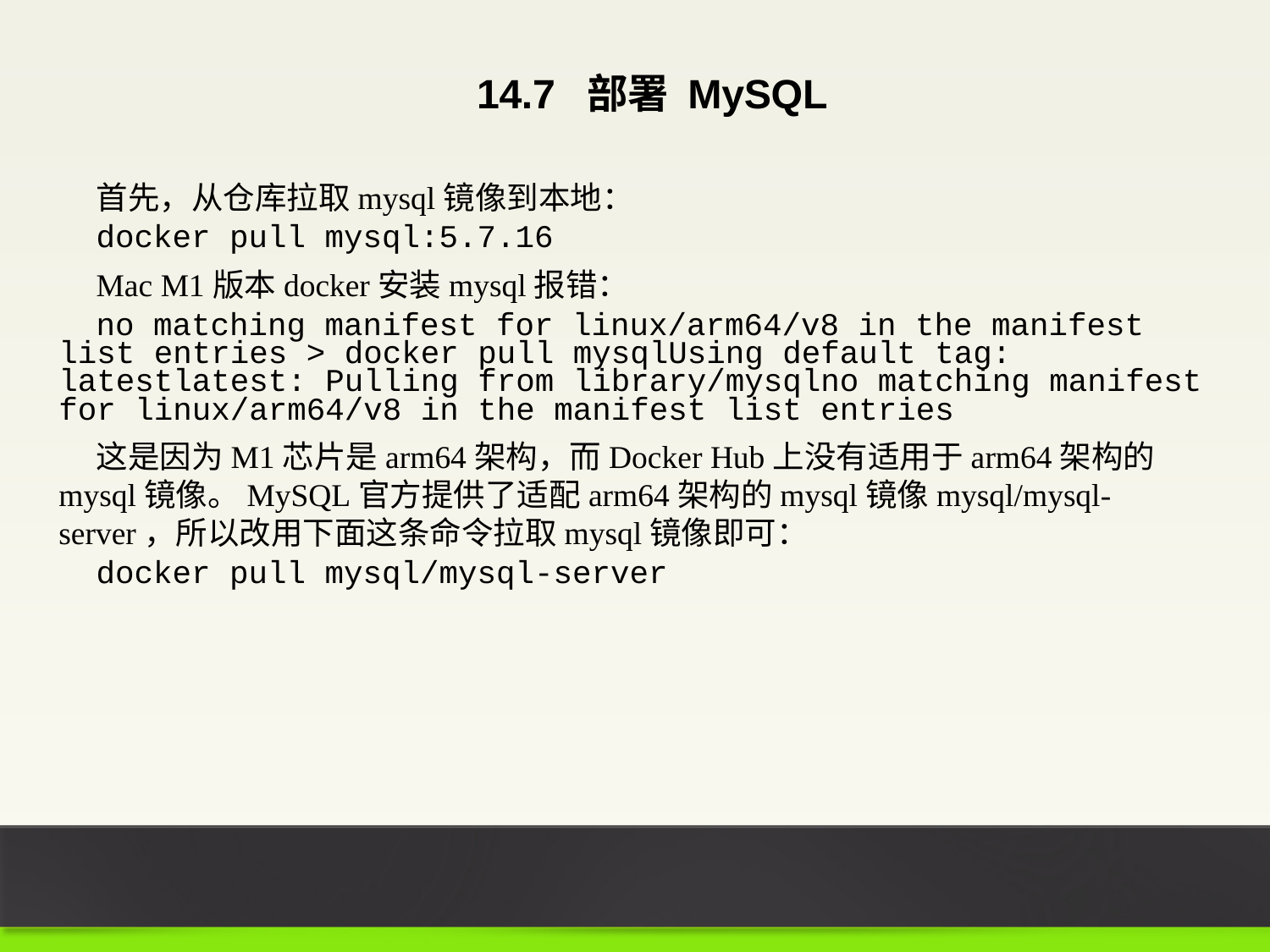

14.7  部署 MySQL
首先，从仓库拉取mysql镜像到本地：
docker pull mysql:5.7.16
Mac M1版本docker安装mysql报错：
no matching manifest for linux/arm64/v8 in the manifest list entries > docker pull mysqlUsing default tag: latestlatest: Pulling from library/mysqlno matching manifest for linux/arm64/v8 in the manifest list entries
这是因为M1芯片是arm64架构，而Docker Hub上没有适用于arm64架构的mysql镜像。MySQL官方提供了适配arm64架构的mysql镜像mysql/mysql-server，所以改用下面这条命令拉取mysql镜像即可：
docker pull mysql/mysql-server